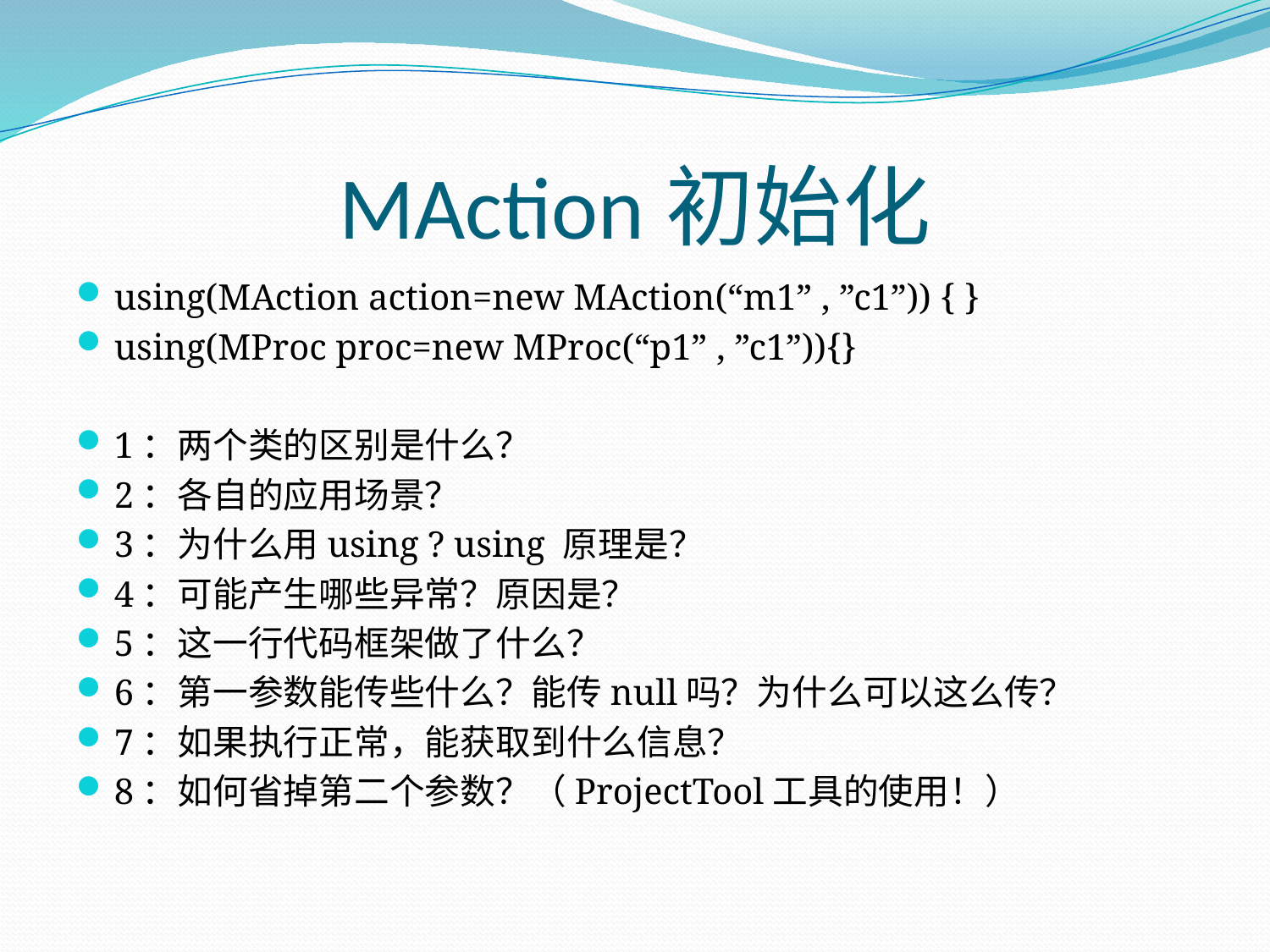

# MAction初始化
using(MAction action=new MAction(“m1” , ”c1”)) { }
using(MProc proc=new MProc(“p1” , ”c1”)){}

1：两个类的区别是什么？
2：各自的应用场景？
3：为什么用using ? using 原理是？
4：可能产生哪些异常？原因是？
5：这一行代码框架做了什么？
6：第一参数能传些什么？能传null吗？为什么可以这么传？
7：如果执行正常，能获取到什么信息？
8：如何省掉第二个参数？（ProjectTool工具的使用！）